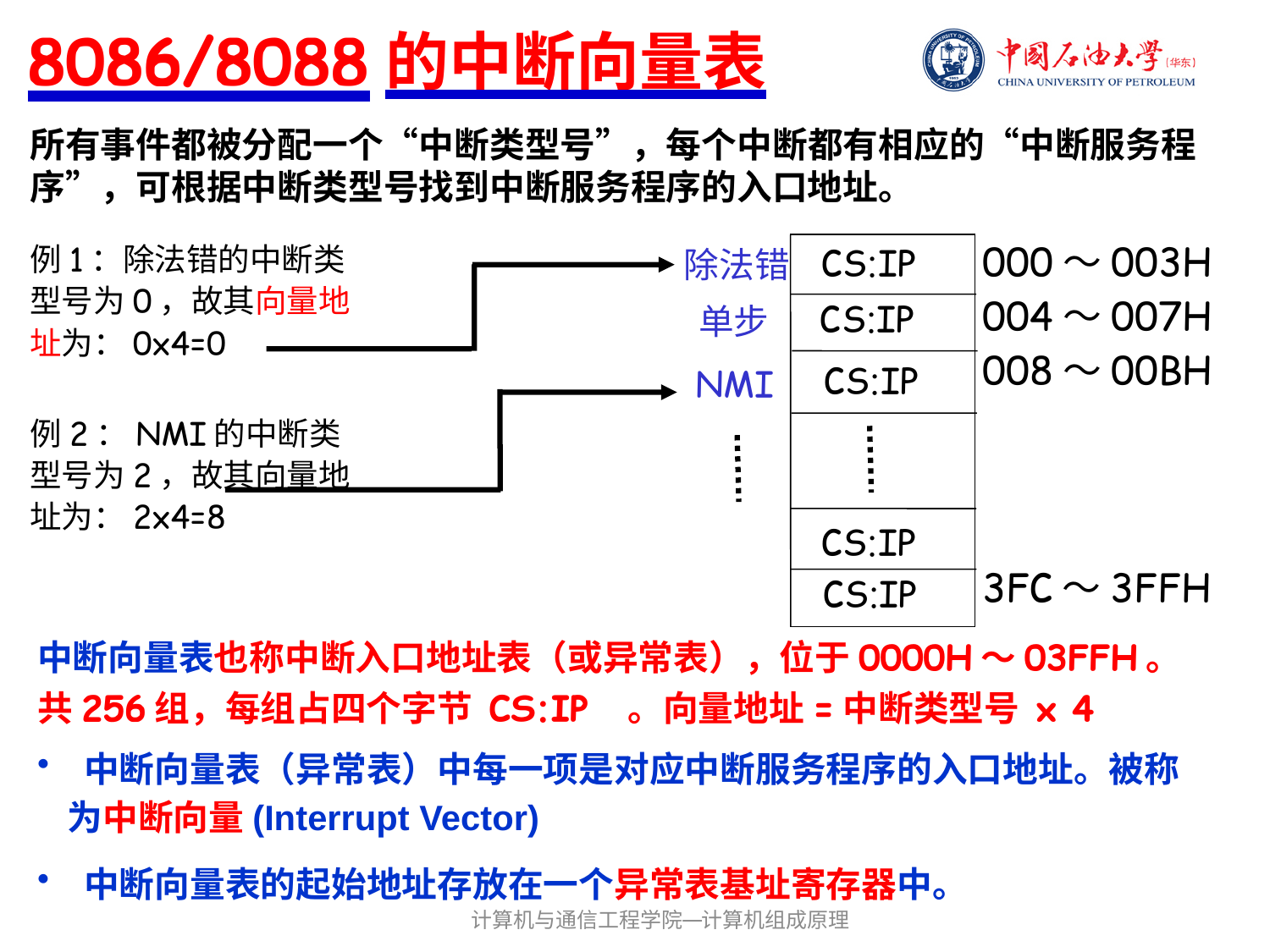

# 8086/8088的中断向量表
所有事件都被分配一个“中断类型号”，每个中断都有相应的“中断服务程序”，可根据中断类型号找到中断服务程序的入口地址。
例1：除法错的中断类型号为0，故其向量地址为：0x4=0

例2：NMI的中断类型号为2，故其向量地址为：2x4=8
000～003H
004～007H
008～00BH

3FC～3FFH

CS:IP
除法错

CS:IP
单步

CS:IP
NMI

CS:IP
CS:IP
中断向量表也称中断入口地址表（或异常表），位于0000H～03FFH。共256组，每组占四个字节 CS:IP  。向量地址=中断类型号 x 4
 中断向量表（异常表）中每一项是对应中断服务程序的入口地址。被称为中断向量(Interrupt Vector)
 中断向量表的起始地址存放在一个异常表基址寄存器中。
计算机与通信工程学院—计算机组成原理
139